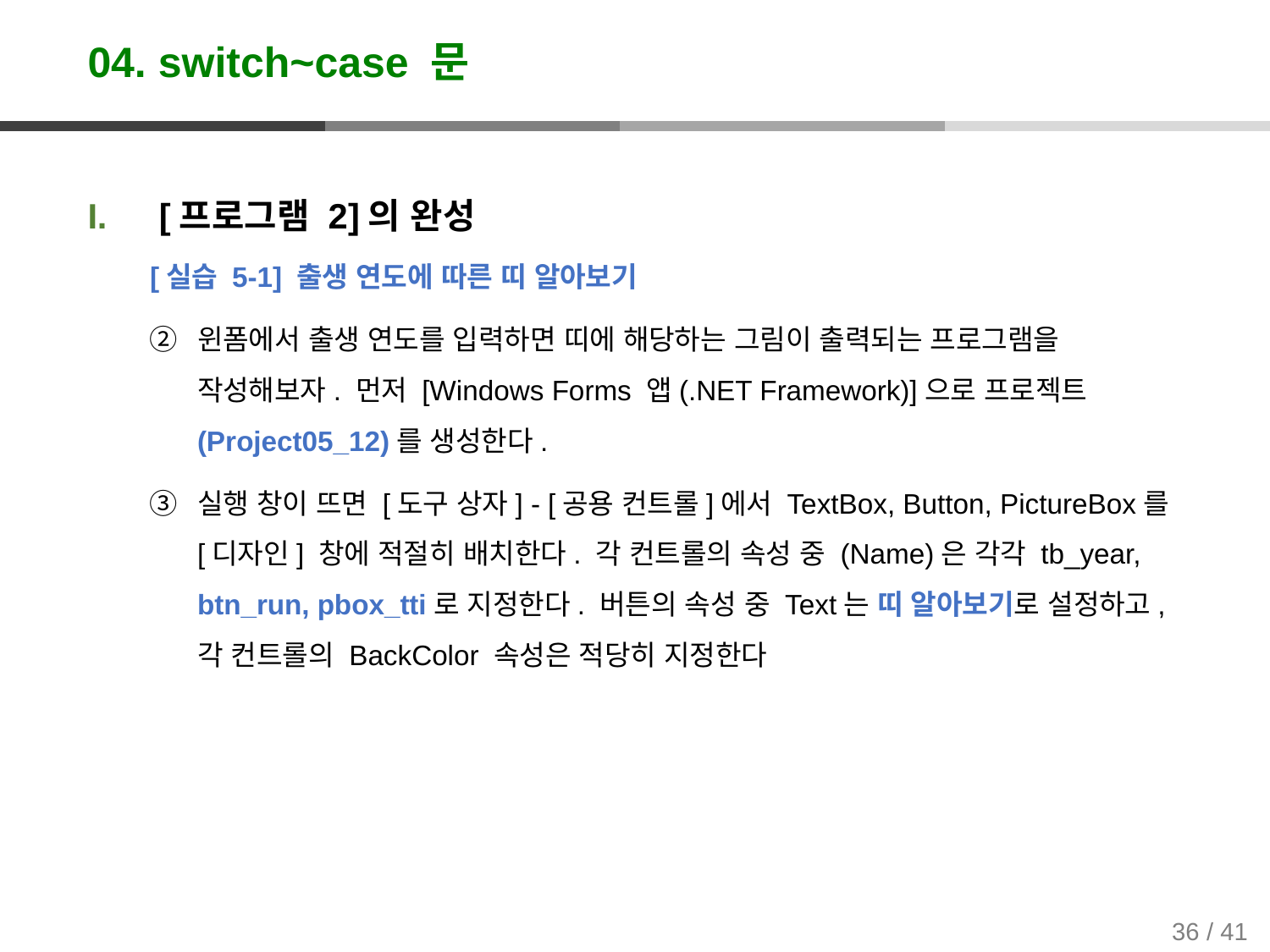

# 04. switch~case 문
[프로그램 2]의 완성
[실습 5-1] 출생 연도에 따른 띠 알아보기
윈폼에서 출생 연도를 입력하면 띠에 해당하는 그림이 출력되는 프로그램을 작성해보자. 먼저 [Windows Forms 앱(.NET Framework)]으로 프로젝트(Project05_12)를 생성한다.
실행 창이 뜨면 [도구 상자] - [공용 컨트롤]에서 TextBox, Button, PictureBox를 [디자인] 창에 적절히 배치한다. 각 컨트롤의 속성 중 (Name)은 각각 tb_year, btn_run, pbox_tti로 지정한다. 버튼의 속성 중 Text는 띠 알아보기로 설정하고, 각 컨트롤의 BackColor 속성은 적당히 지정한다